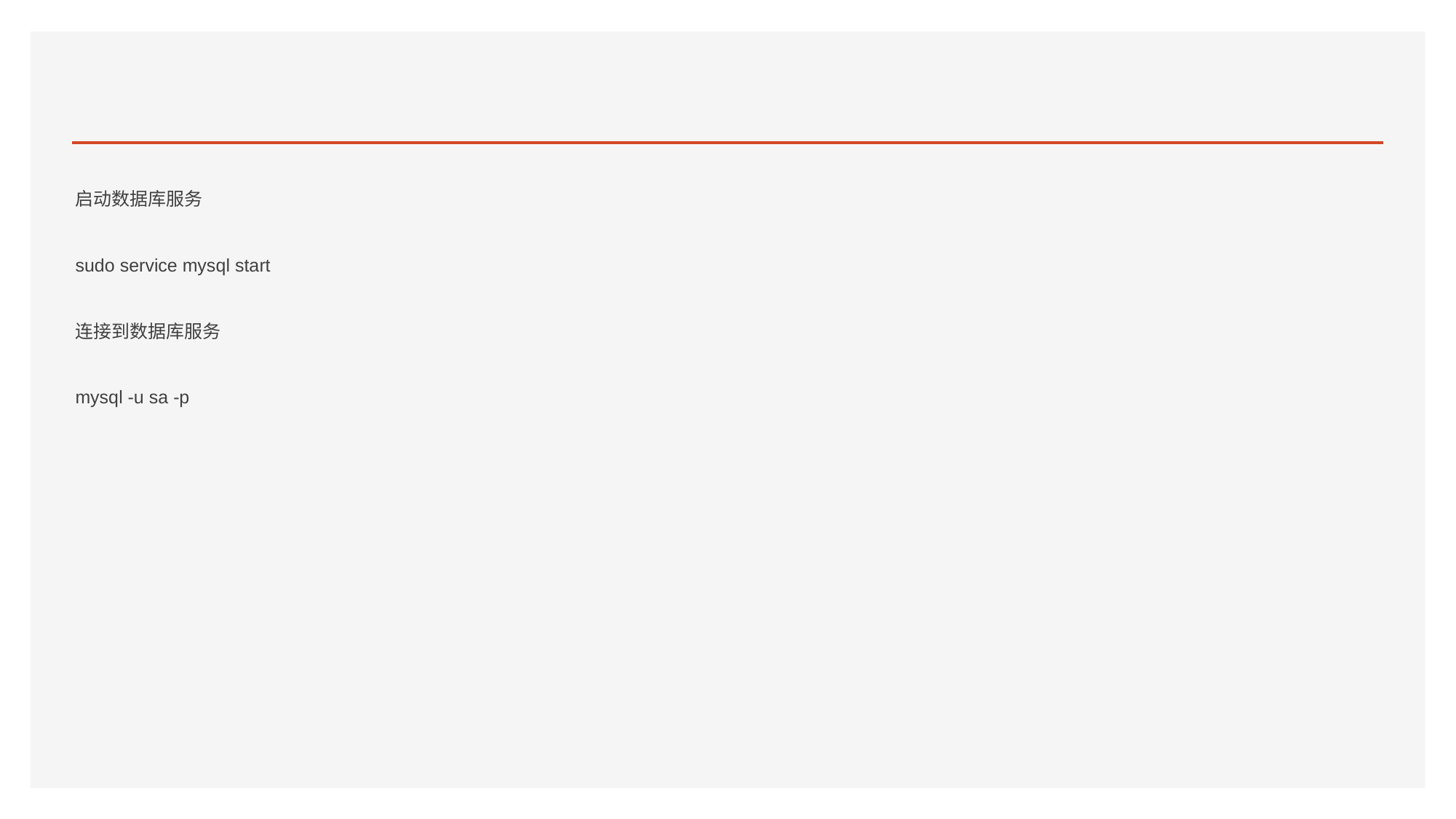

#
启动数据库服务
sudo service mysql start
连接到数据库服务
mysql -u sa -p